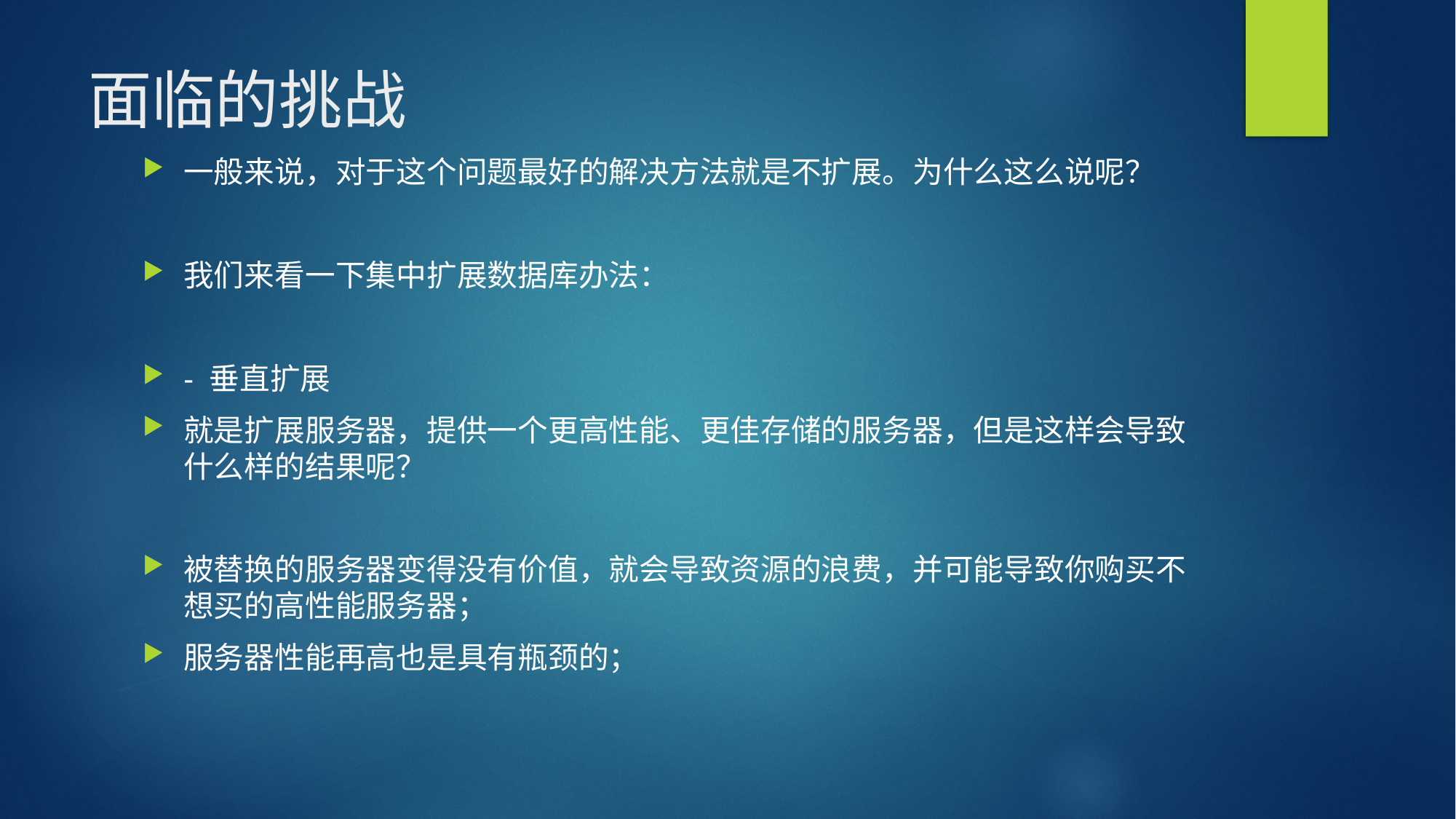

# 面临的挑战
一般来说，对于这个问题最好的解决方法就是不扩展。为什么这么说呢？

我们来看一下集中扩展数据库办法：

- 垂直扩展
就是扩展服务器，提供一个更高性能、更佳存储的服务器，但是这样会导致什么样的结果呢？

被替换的服务器变得没有价值，就会导致资源的浪费，并可能导致你购买不想买的高性能服务器；
服务器性能再高也是具有瓶颈的；